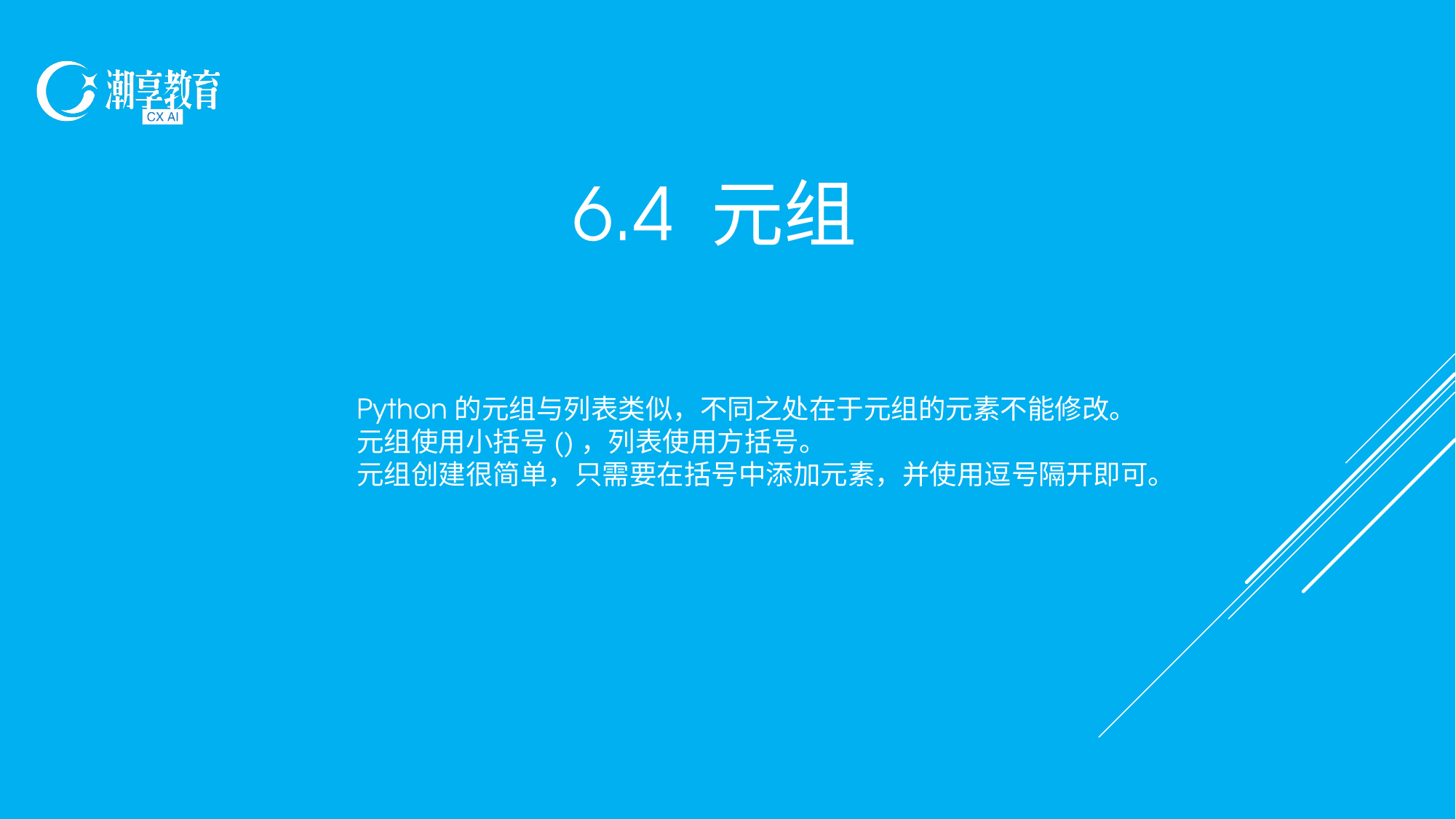

6.4 元组
Python的元组与列表类似，不同之处在于元组的元素不能修改。
元组使用小括号()，列表使用方括号。
元组创建很简单，只需要在括号中添加元素，并使用逗号隔开即可。